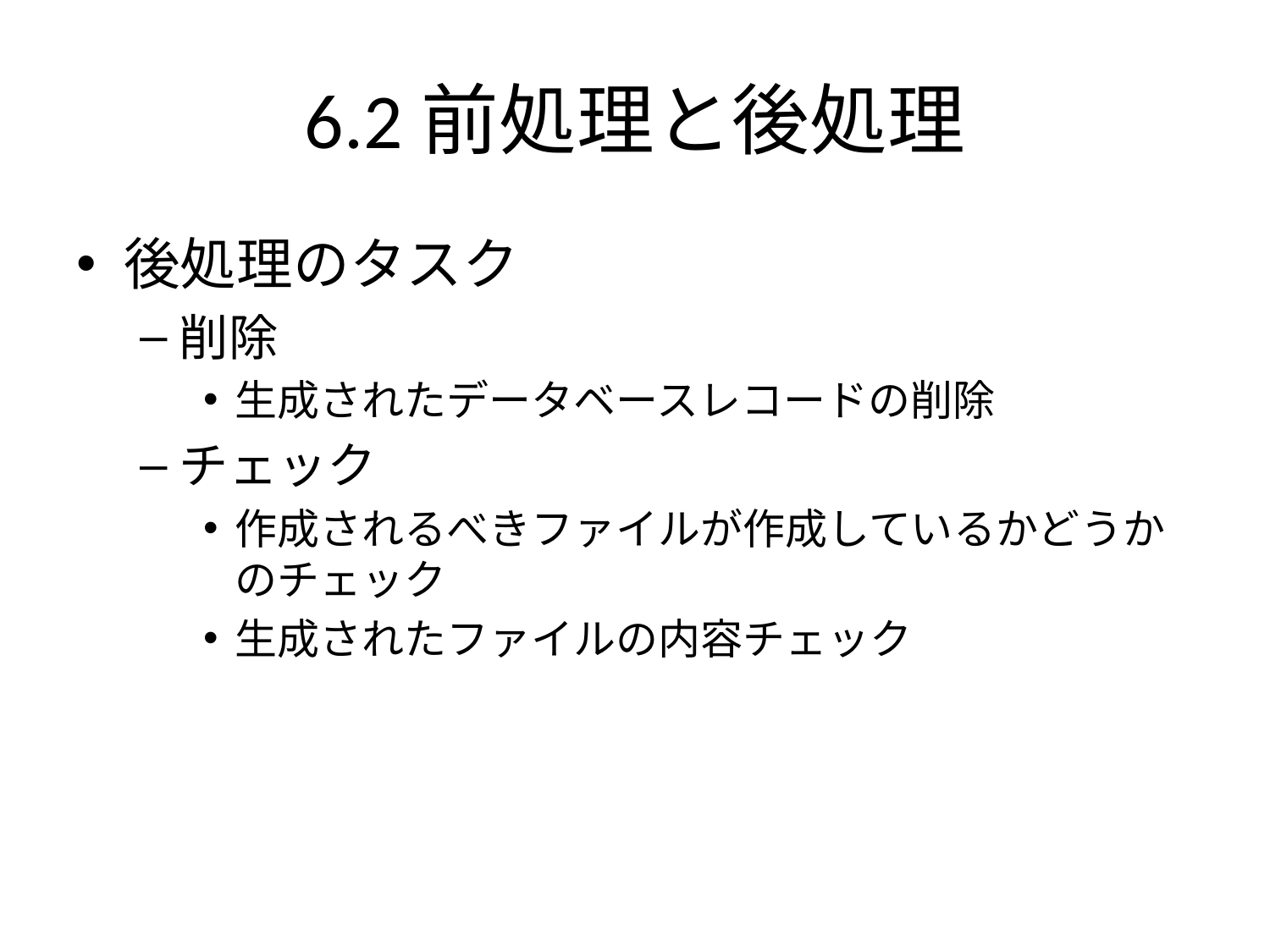

# 6.2前処理と後処理
後処理のタスク
削除
生成されたデータベースレコードの削除
チェック
作成されるべきファイルが作成しているかどうかのチェック
生成されたファイルの内容チェック